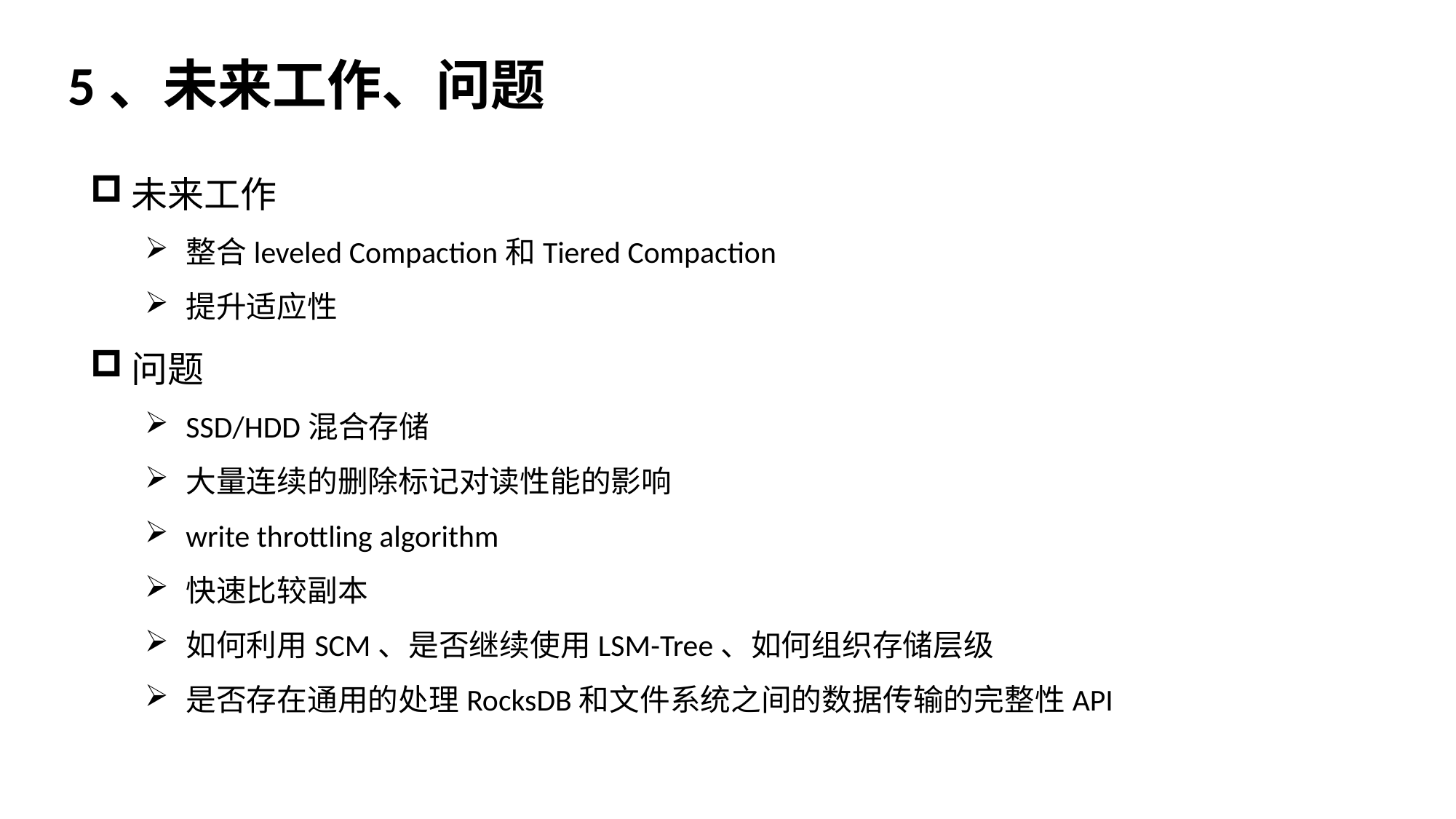

5、未来工作、问题
未来工作
整合leveled Compaction和Tiered Compaction
提升适应性
问题
SSD/HDD混合存储
大量连续的删除标记对读性能的影响
write throttling algorithm
快速比较副本
如何利用SCM、是否继续使用LSM-Tree、如何组织存储层级
是否存在通用的处理RocksDB和文件系统之间的数据传输的完整性API